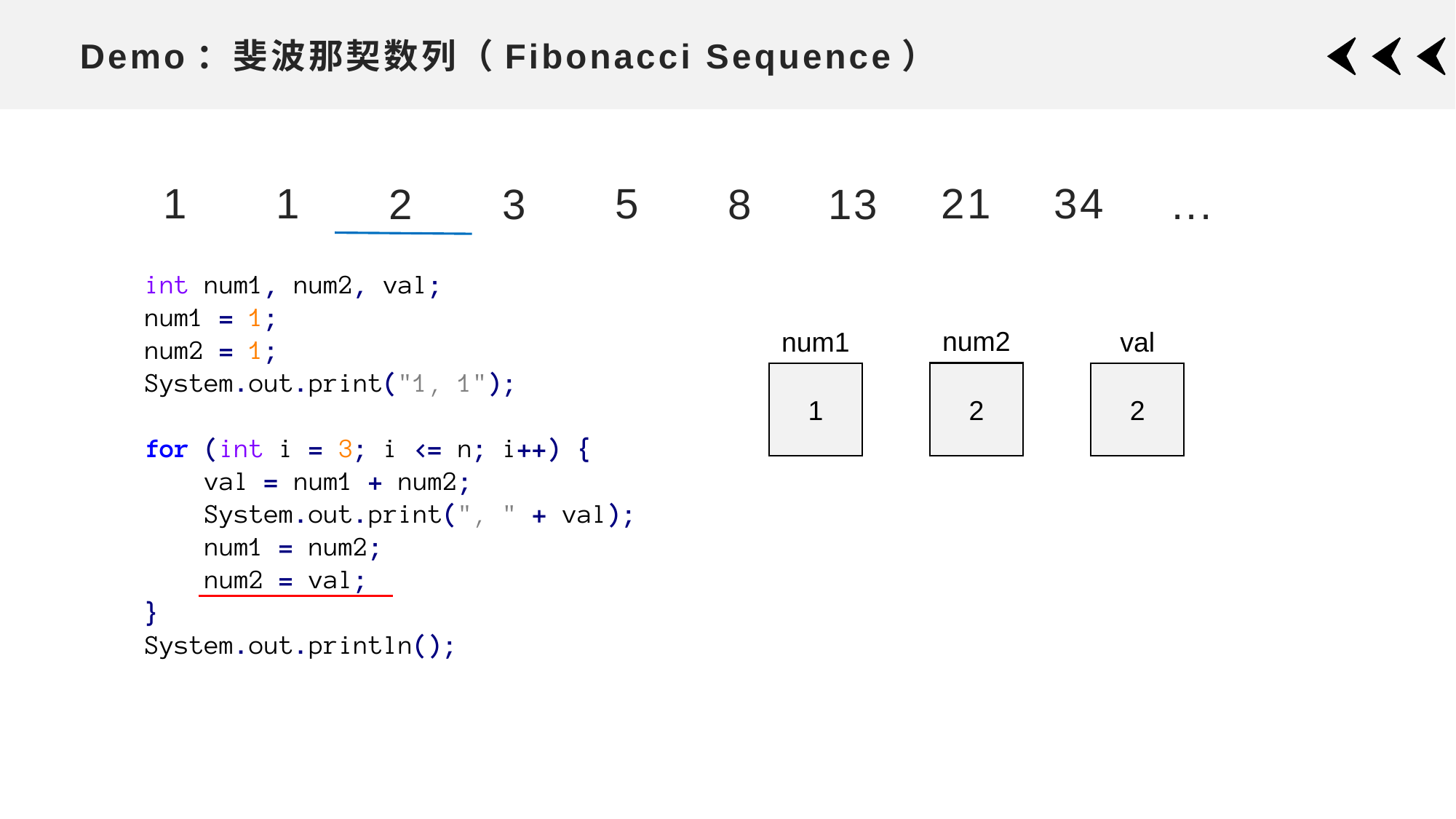

# Demo：斐波那契数列（Fibonacci Sequence）
1
1
5
34
21
3
13
2
8
...
int num1, num2, val;
num1 = 1;
num2 = 1;
System.out.print("1, 1");

for (int i = 3; i <= n; i++) {
    val = num1 + num2;
    System.out.print(", " + val);
    num1 = num2;
    num2 = val;
}
System.out.println();
num2
num1
val
2
1
2